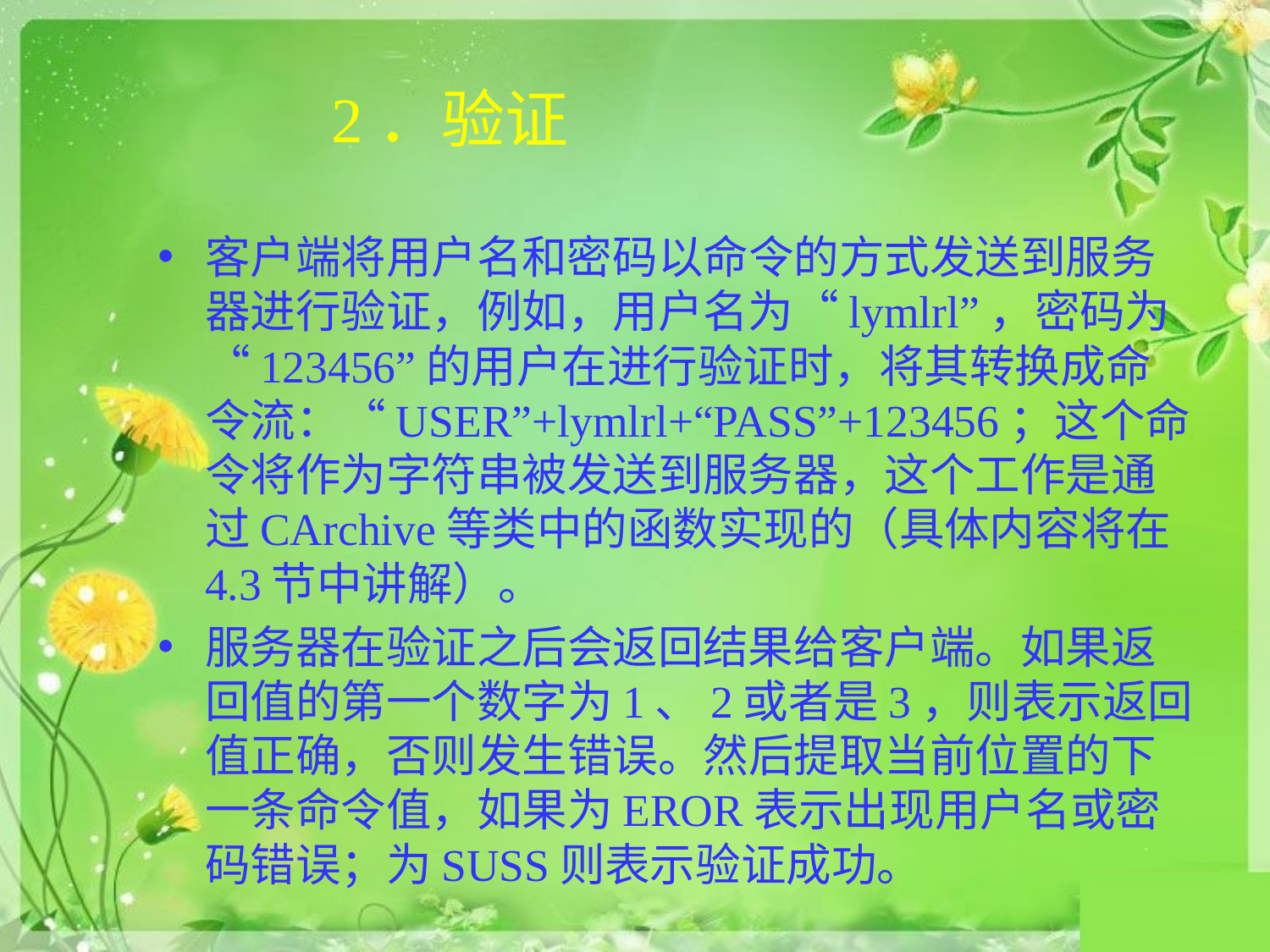

# 2．验证
客户端将用户名和密码以命令的方式发送到服务器进行验证，例如，用户名为“lymlrl”，密码为“123456”的用户在进行验证时，将其转换成命令流：“USER”+lymlrl+“PASS”+123456；这个命令将作为字符串被发送到服务器，这个工作是通过CArchive等类中的函数实现的（具体内容将在4.3节中讲解）。
服务器在验证之后会返回结果给客户端。如果返回值的第一个数字为1、2或者是3，则表示返回值正确，否则发生错误。然后提取当前位置的下一条命令值，如果为EROR表示出现用户名或密码错误；为SUSS则表示验证成功。